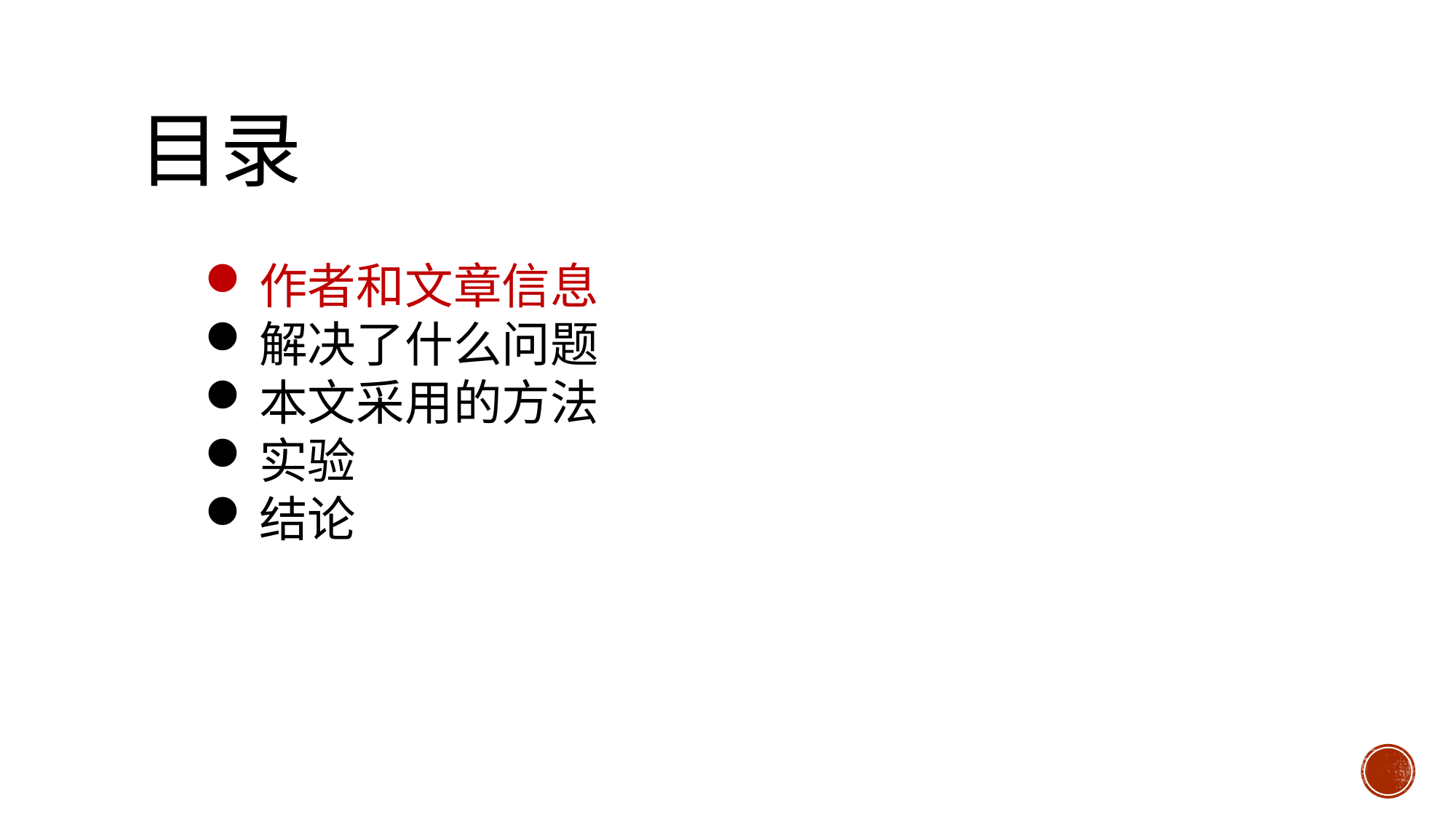

# 目录
作者和文章信息
解决了什么问题
本文采用的方法
实验
结论